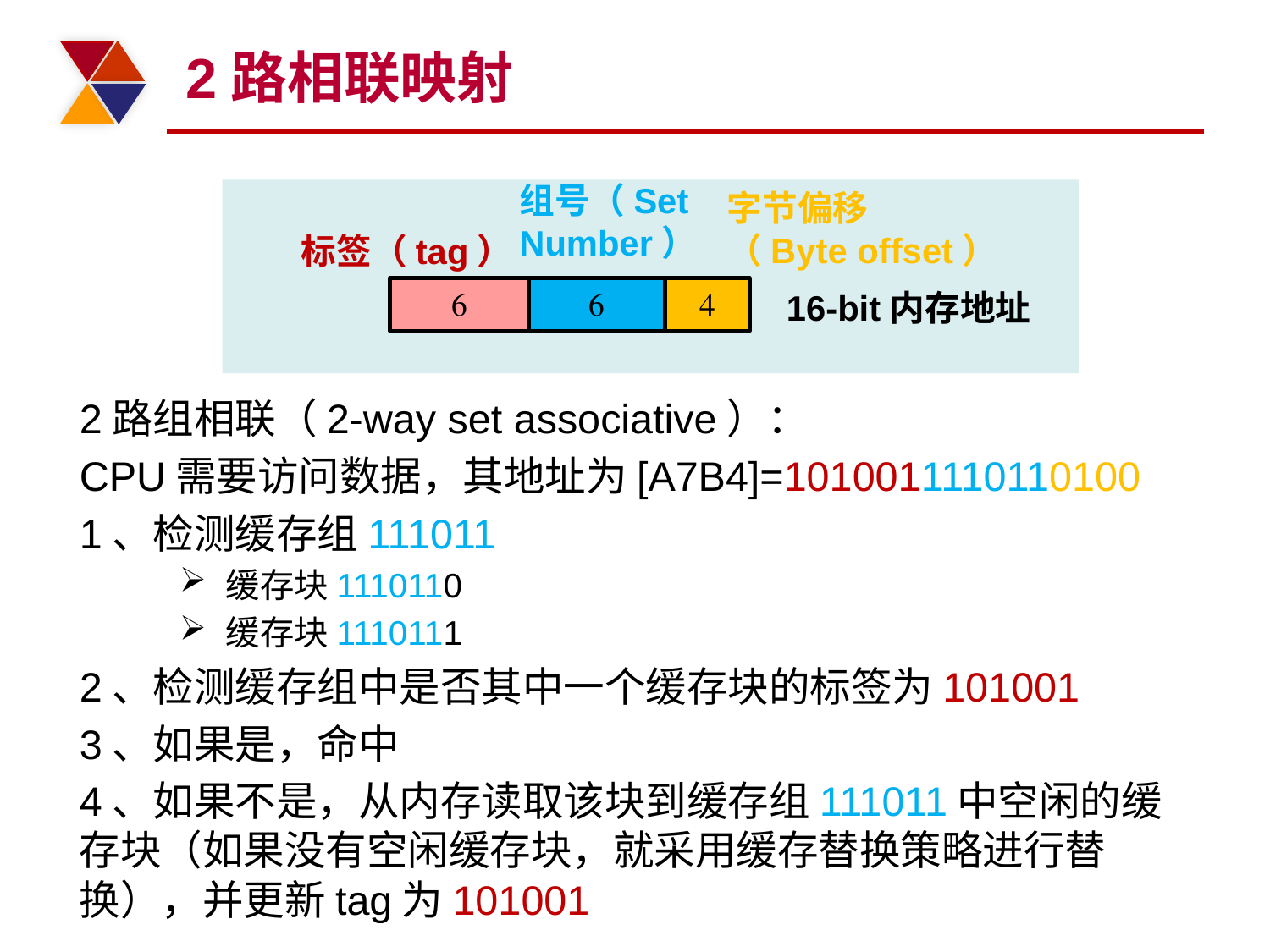

# 2路相联映射
组号（Set Number）

字节偏移
（Byte offset）
标签（tag）
6
6
4
16-bit内存地址
2路组相联（2-way set associative）：
CPU需要访问数据，其地址为[A7B4]=1010011110110100
1、检测缓存组111011
缓存块1110110
缓存块1110111
2、检测缓存组中是否其中一个缓存块的标签为101001
3、如果是，命中
4、如果不是，从内存读取该块到缓存组111011中空闲的缓存块（如果没有空闲缓存块，就采用缓存替换策略进行替换），并更新tag为101001